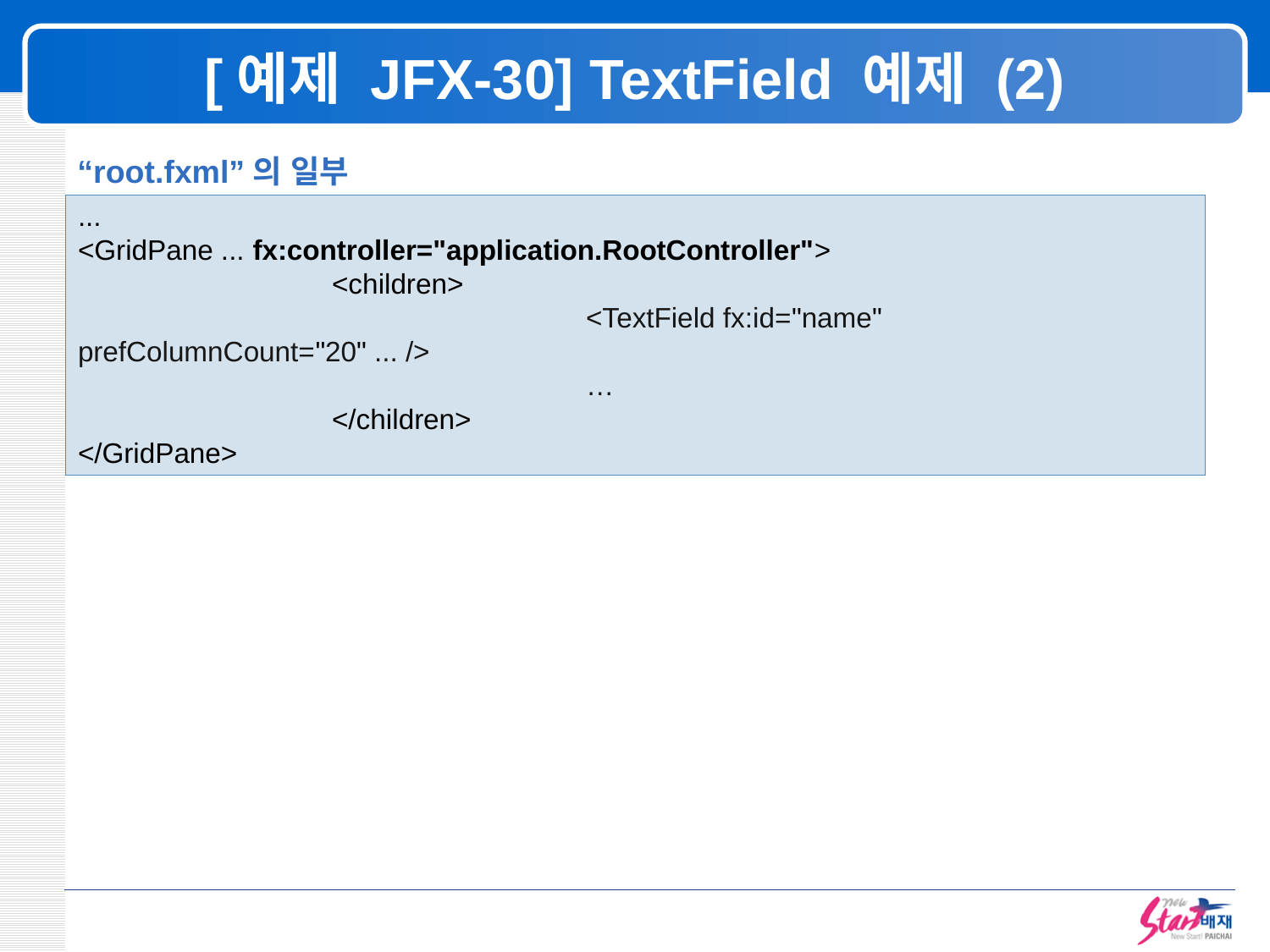

# [예제 JFX-30] TextField 예제 (2)
“root.fxml”의 일부
...
<GridPane ... fx:controller="application.RootController">
		<children>
				<TextField fx:id="name" prefColumnCount="20" ... />
				…
		</children>
</GridPane>